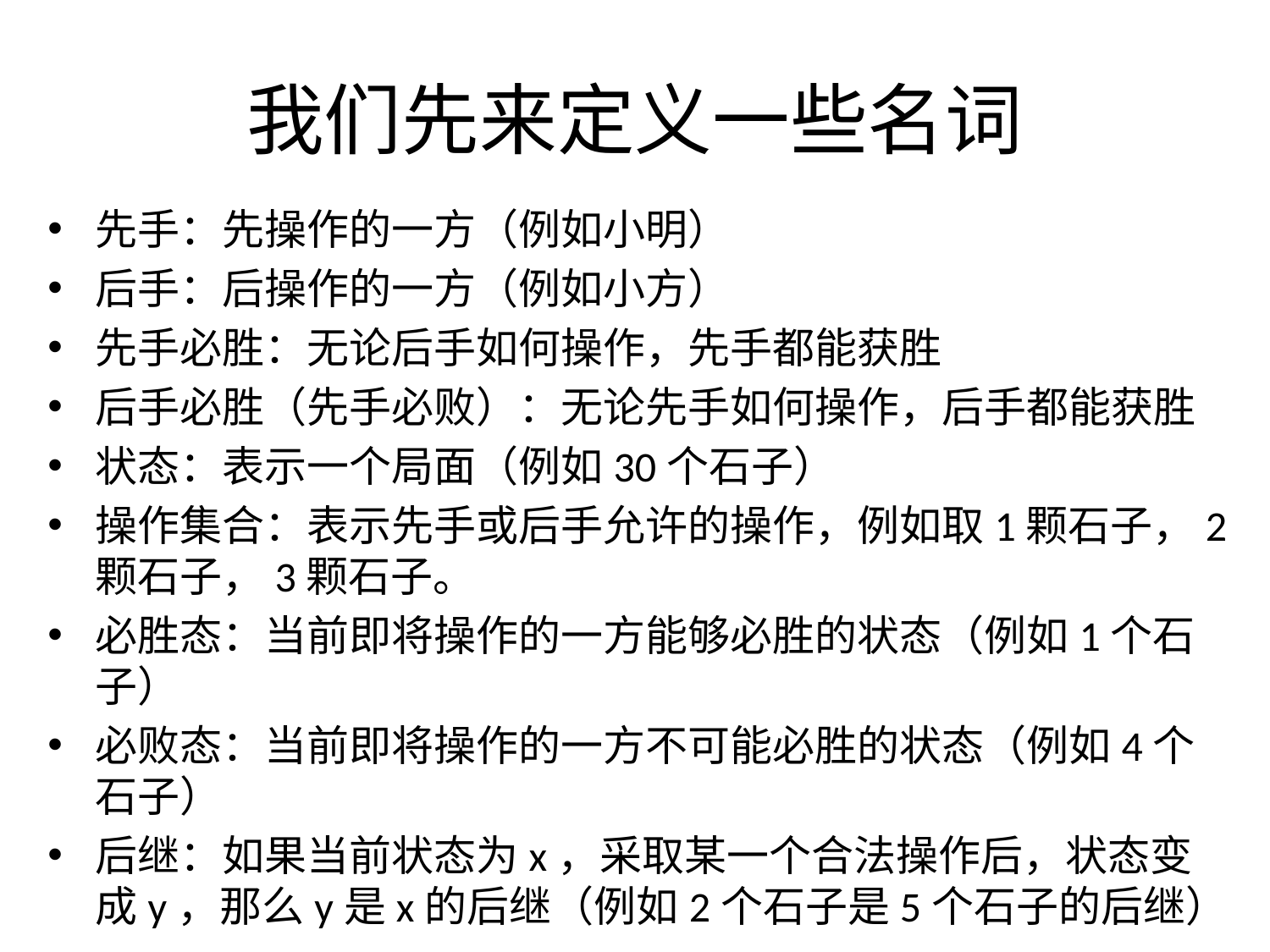

# 我们先来定义一些名词
先手：先操作的一方（例如小明）
后手：后操作的一方（例如小方）
先手必胜：无论后手如何操作，先手都能获胜
后手必胜（先手必败）：无论先手如何操作，后手都能获胜
状态：表示一个局面（例如30个石子）
操作集合：表示先手或后手允许的操作，例如取1颗石子，2颗石子，3颗石子。
必胜态：当前即将操作的一方能够必胜的状态（例如1个石子）
必败态：当前即将操作的一方不可能必胜的状态（例如4个石子）
后继：如果当前状态为x，采取某一个合法操作后，状态变成y，那么y是x的后继（例如2个石子是5个石子的后继）